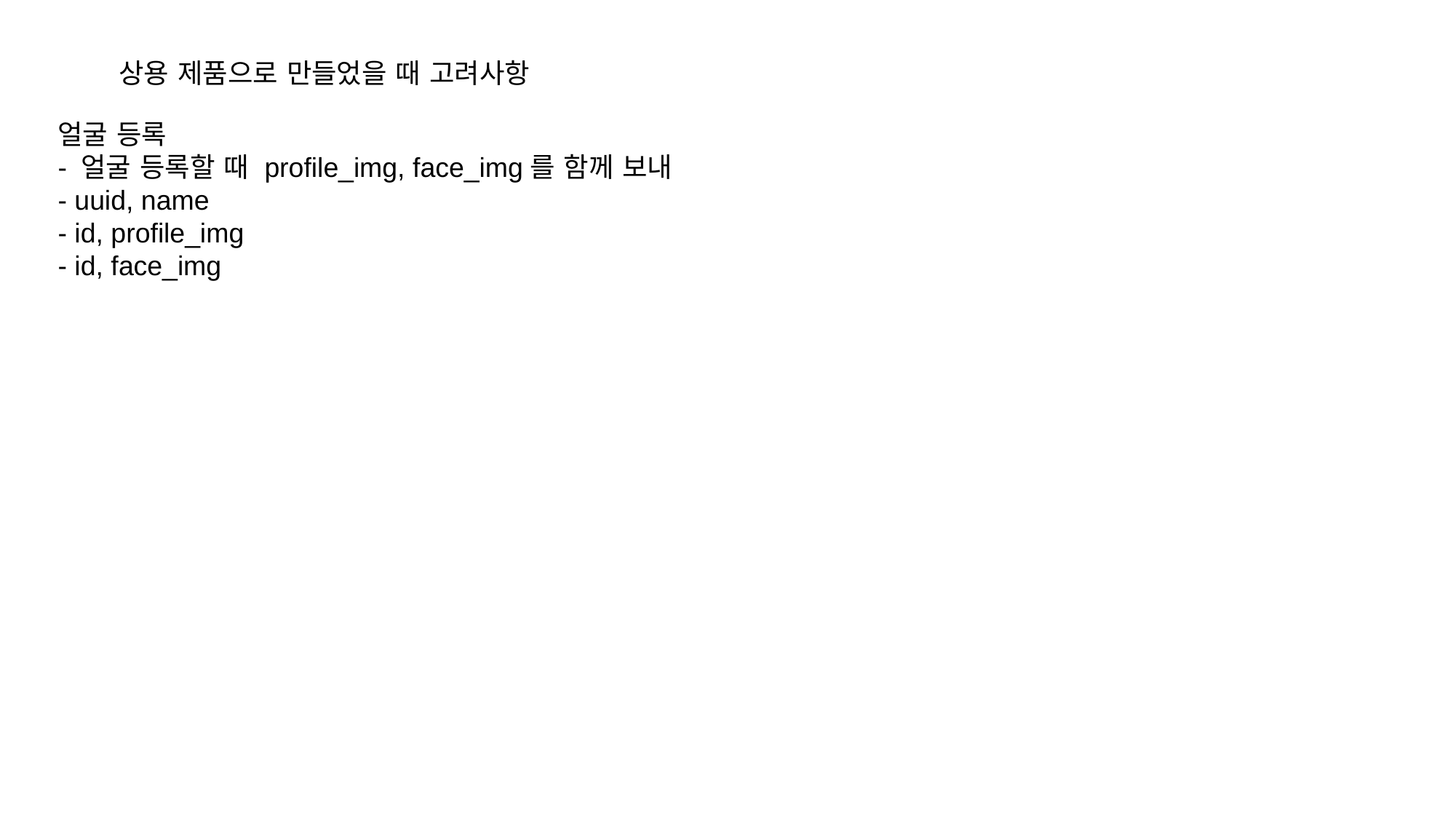

상용 제품으로 만들었을 때 고려사항
얼굴 등록
- 얼굴 등록할 때 profile_img, face_img를 함께 보내
- uuid, name
- id, profile_img
- id, face_img